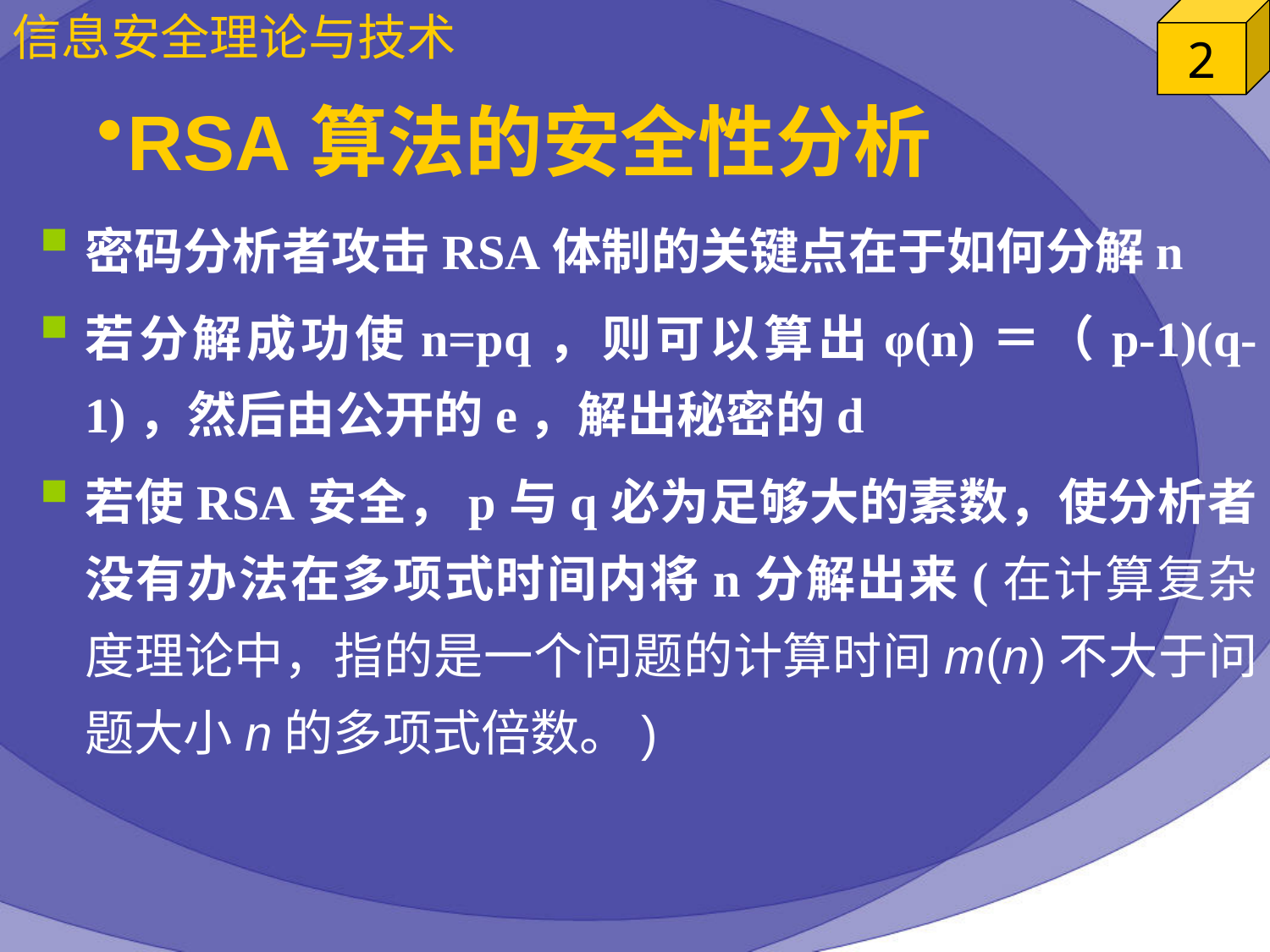

RSA算法的安全性分析
密码分析者攻击RSA体制的关键点在于如何分解n
若分解成功使n=pq，则可以算出φ(n)＝（p-1)(q-1)，然后由公开的e，解出秘密的d
若使RSA安全，p与q必为足够大的素数，使分析者没有办法在多项式时间内将n分解出来(在计算复杂度理论中，指的是一个问题的计算时间m(n)不大于问题大小n的多项式倍数。)